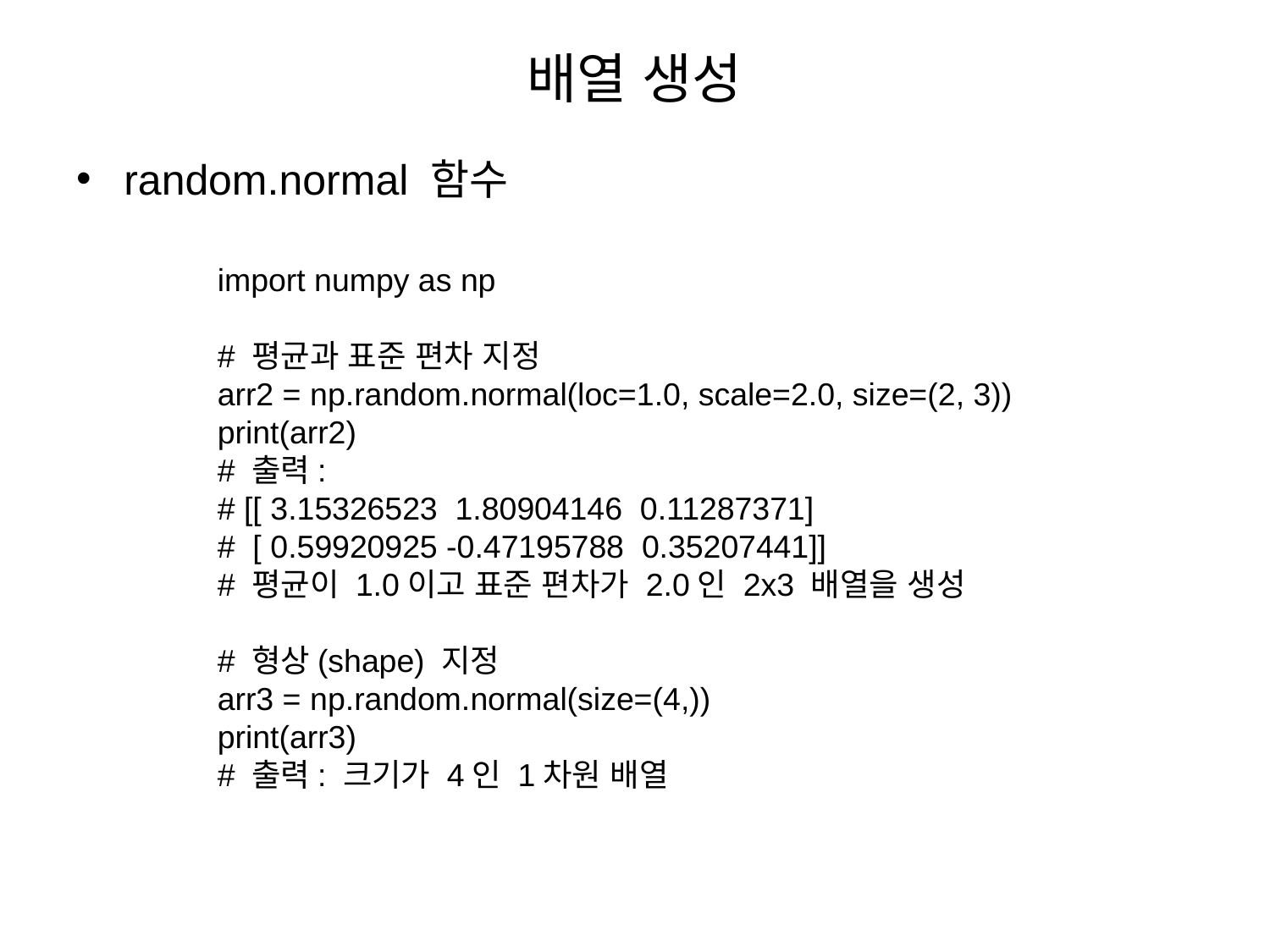

# 배열 생성
random.normal 함수

import numpy as np

# 평균과 표준 편차 지정
arr2 = np.random.normal(loc=1.0, scale=2.0, size=(2, 3))
print(arr2)
# 출력:
# [[ 3.15326523  1.80904146  0.11287371]
#  [ 0.59920925 -0.47195788  0.35207441]]
# 평균이 1.0이고 표준 편차가 2.0인 2x3 배열을 생성

# 형상(shape) 지정
arr3 = np.random.normal(size=(4,))
print(arr3)
# 출력: 크기가 4인 1차원 배열